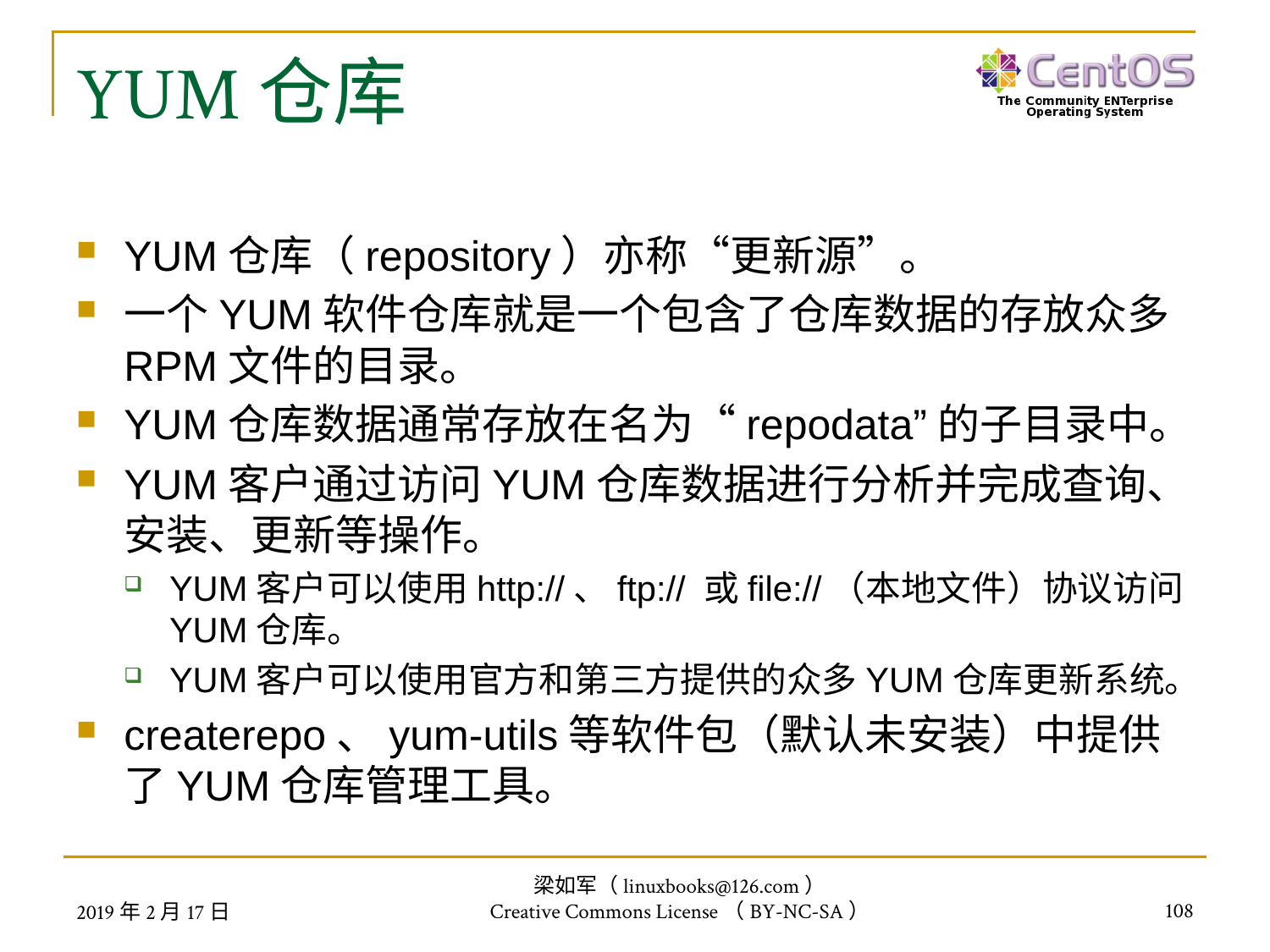

# YUM仓库
YUM仓库（repository）亦称“更新源”。
一个YUM软件仓库就是一个包含了仓库数据的存放众多RPM文件的目录。
YUM仓库数据通常存放在名为“repodata”的子目录中。
YUM客户通过访问YUM仓库数据进行分析并完成查询、安装、更新等操作。
YUM客户可以使用http://、ftp:// 或file://（本地文件）协议访问YUM仓库。
YUM客户可以使用官方和第三方提供的众多YUM仓库更新系统。
createrepo、yum-utils等软件包（默认未安装）中提供了YUM仓库管理工具。
梁如军（linuxbooks@126.com）
Creative Commons License（BY-NC-SA）
2019年2月17日
108